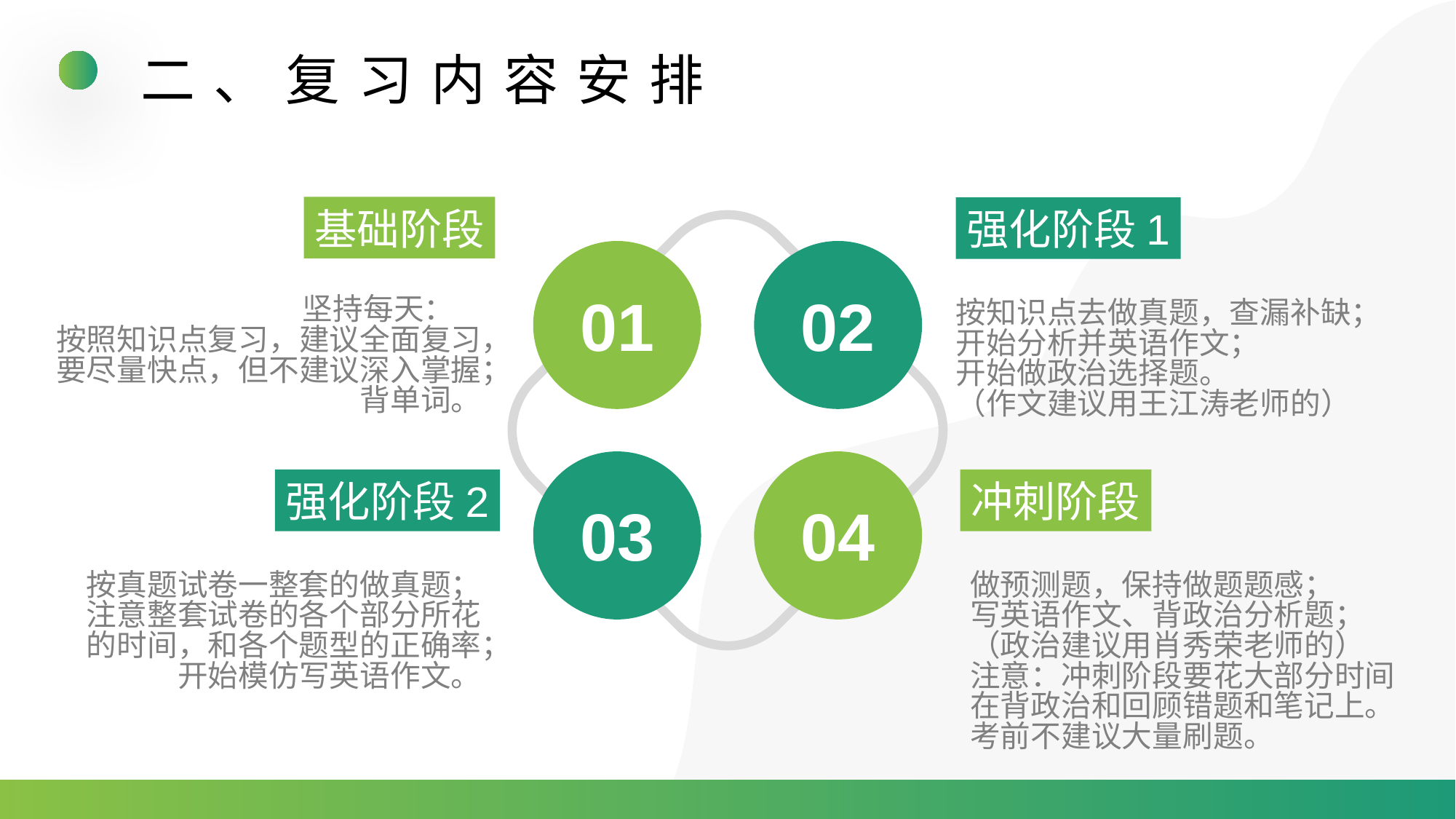

二、复习内容安排

基础阶段
强化阶段1

01
02
坚持每天：
按照知识点复习，建议全面复习，要尽量快点，但不建议深入掌握；
背单词。
按知识点去做真题，查漏补缺；
开始分析并英语作文；
开始做政治选择题。
（作文建议用王江涛老师的）
强化阶段2
冲刺阶段
03
04
按真题试卷一整套的做真题；
注意整套试卷的各个部分所花的时间，和各个题型的正确率；
开始模仿写英语作文。
做预测题，保持做题题感；
写英语作文、背政治分析题；
（政治建议用肖秀荣老师的）
注意：冲刺阶段要花大部分时间在背政治和回顾错题和笔记上。
考前不建议大量刷题。